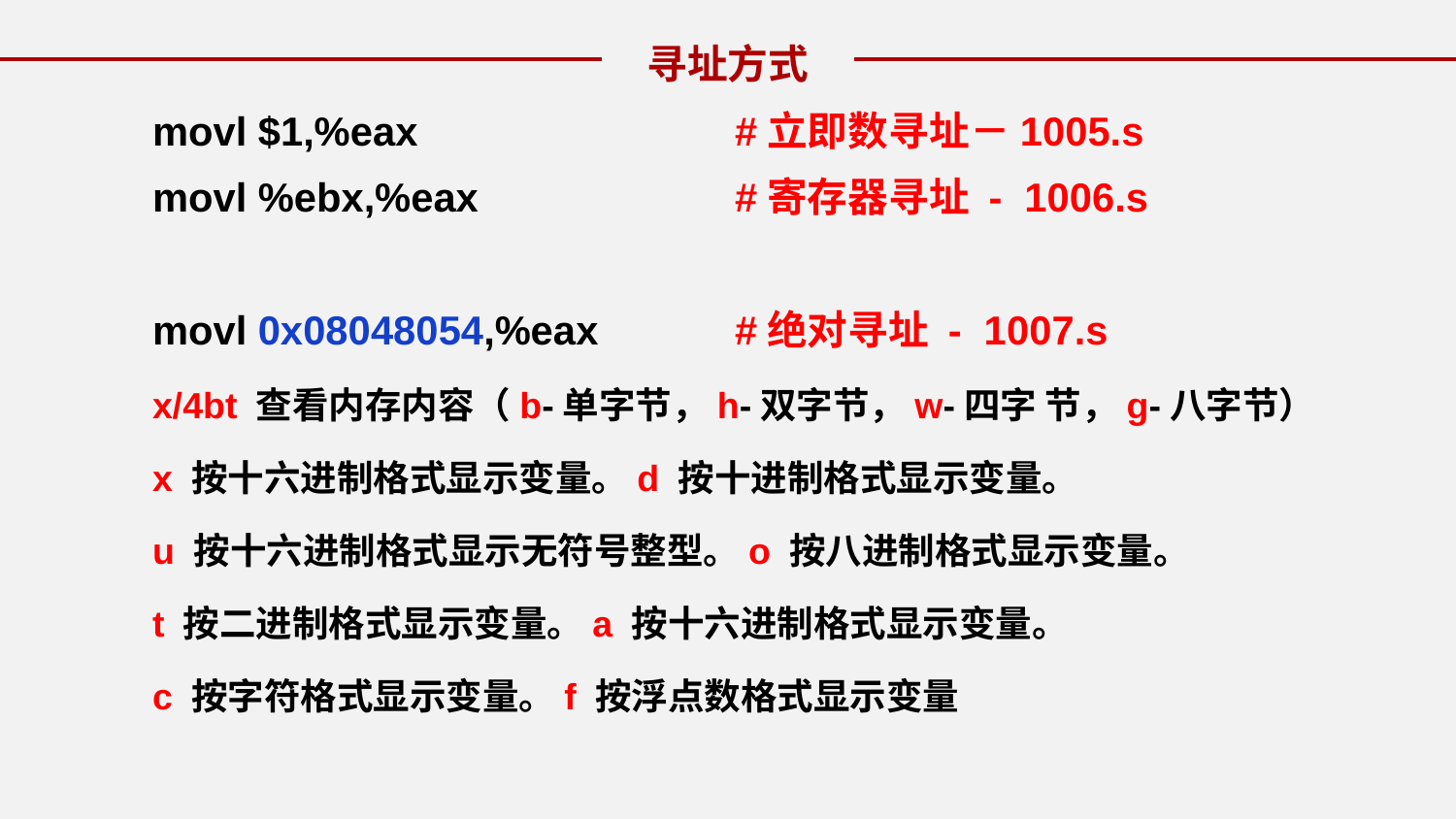

寻址方式
movl $1,%eax   		#立即数寻址－1005.s
movl %ebx,%eax    		#寄存器寻址 -  1006.s

movl 0x08048054,%eax   	#绝对寻址 -  1007.s
x/4bt 查看内存内容（b-单字节，h-双字节，w-四字 节，g-八字节）
x 按十六进制格式显示变量。d 按十进制格式显示变量。
u 按十六进制格式显示无符号整型。o 按八进制格式显示变量。
t 按二进制格式显示变量。a 按十六进制格式显示变量。
c 按字符格式显示变量。f 按浮点数格式显示变量